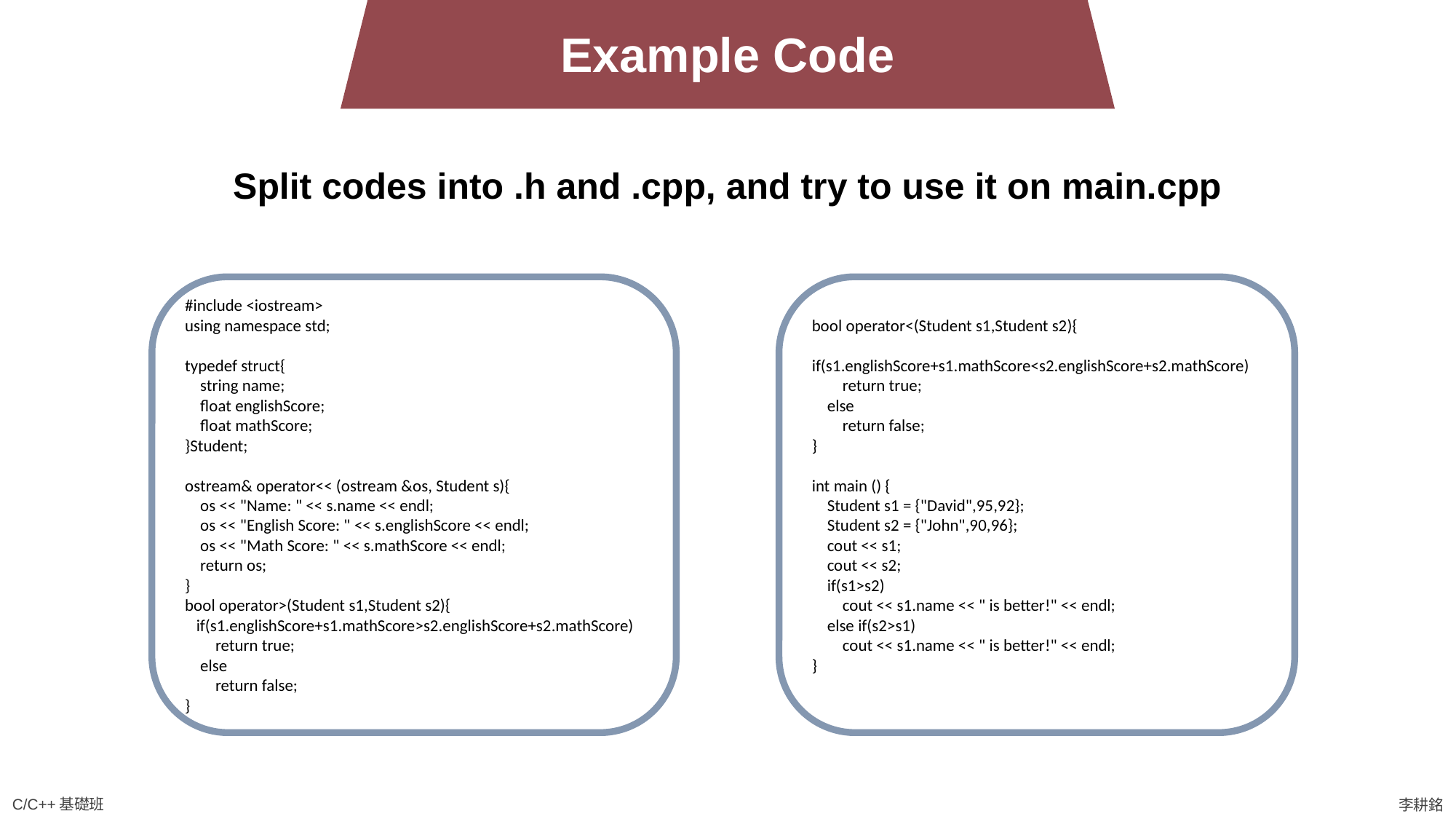

Example Code
Split codes into .h and .cpp, and try to use it on main.cpp
#include <iostream>
using namespace std;

typedef struct{
    string name;
    float englishScore;
    float mathScore;
}Student;

ostream& operator<< (ostream &os, Student s){
    os << "Name: " << s.name << endl;
    os << "English Score: " << s.englishScore << endl;
    os << "Math Score: " << s.mathScore << endl;
    return os;
}
bool operator>(Student s1,Student s2){
   if(s1.englishScore+s1.mathScore>s2.englishScore+s2.mathScore)
        return true;
    else
        return false;
}
bool operator<(Student s1,Student s2){
    if(s1.englishScore+s1.mathScore<s2.englishScore+s2.mathScore)
        return true;
    else
        return false;
}

int main () {
    Student s1 = {"David",95,92};
    Student s2 = {"John",90,96};
    cout << s1;
    cout << s2;
    if(s1>s2)
        cout << s1.name << " is better!" << endl;
    else if(s2>s1)
        cout << s1.name << " is better!" << endl;
}

C/C++基礎班
李耕銘